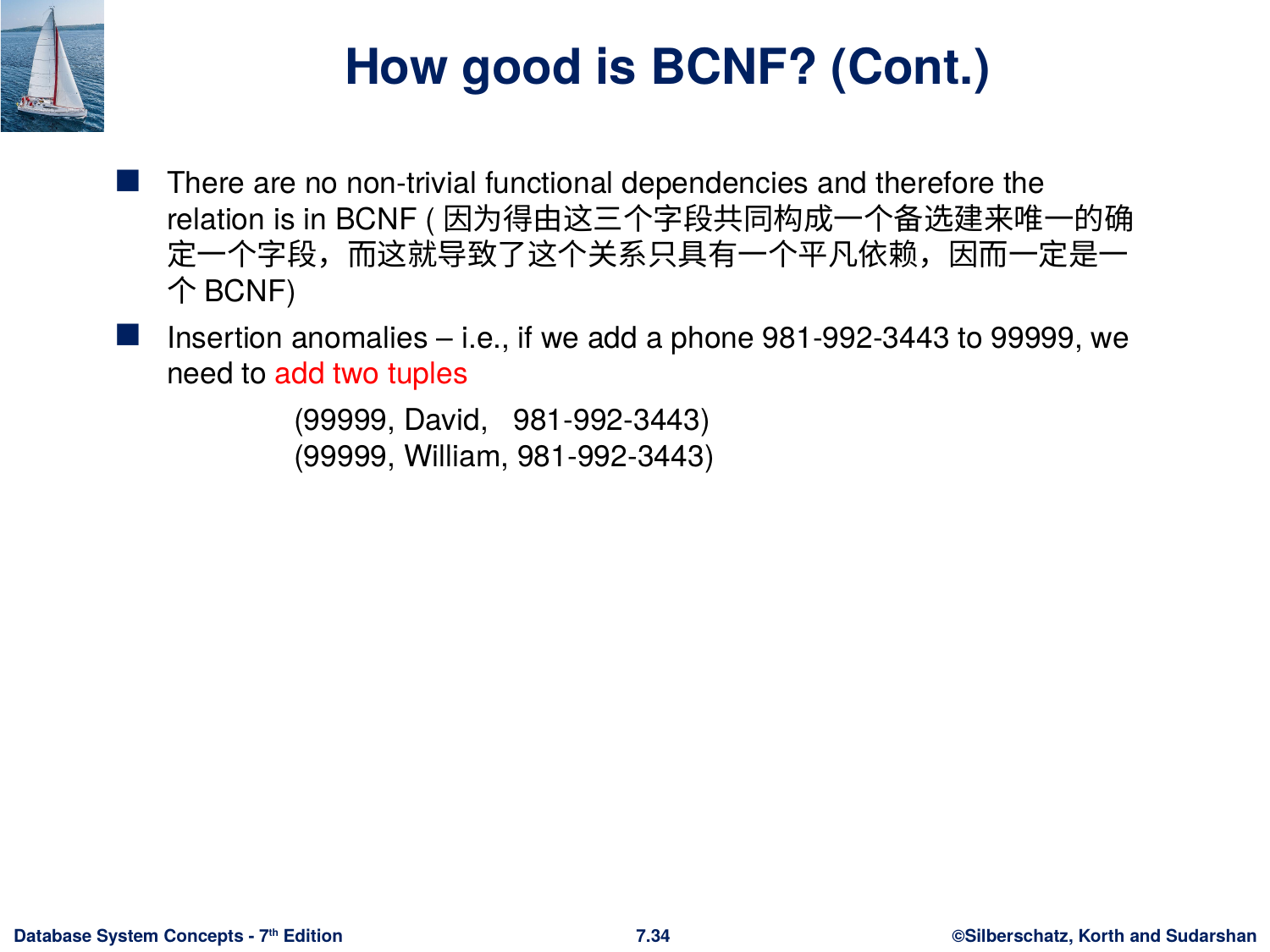

# How good is BCNF? (Cont.)
There are no non-trivial functional dependencies and therefore the relation is in BCNF (因为得由这三个字段共同构成一个备选建来唯一的确定一个字段，而这就导致了这个关系只具有一个平凡依赖，因而一定是一个BCNF)
Insertion anomalies – i.e., if we add a phone 981-992-3443 to 99999, we need to add two tuples
		(99999, David,   981-992-3443)
	(99999, William, 981-992-3443)